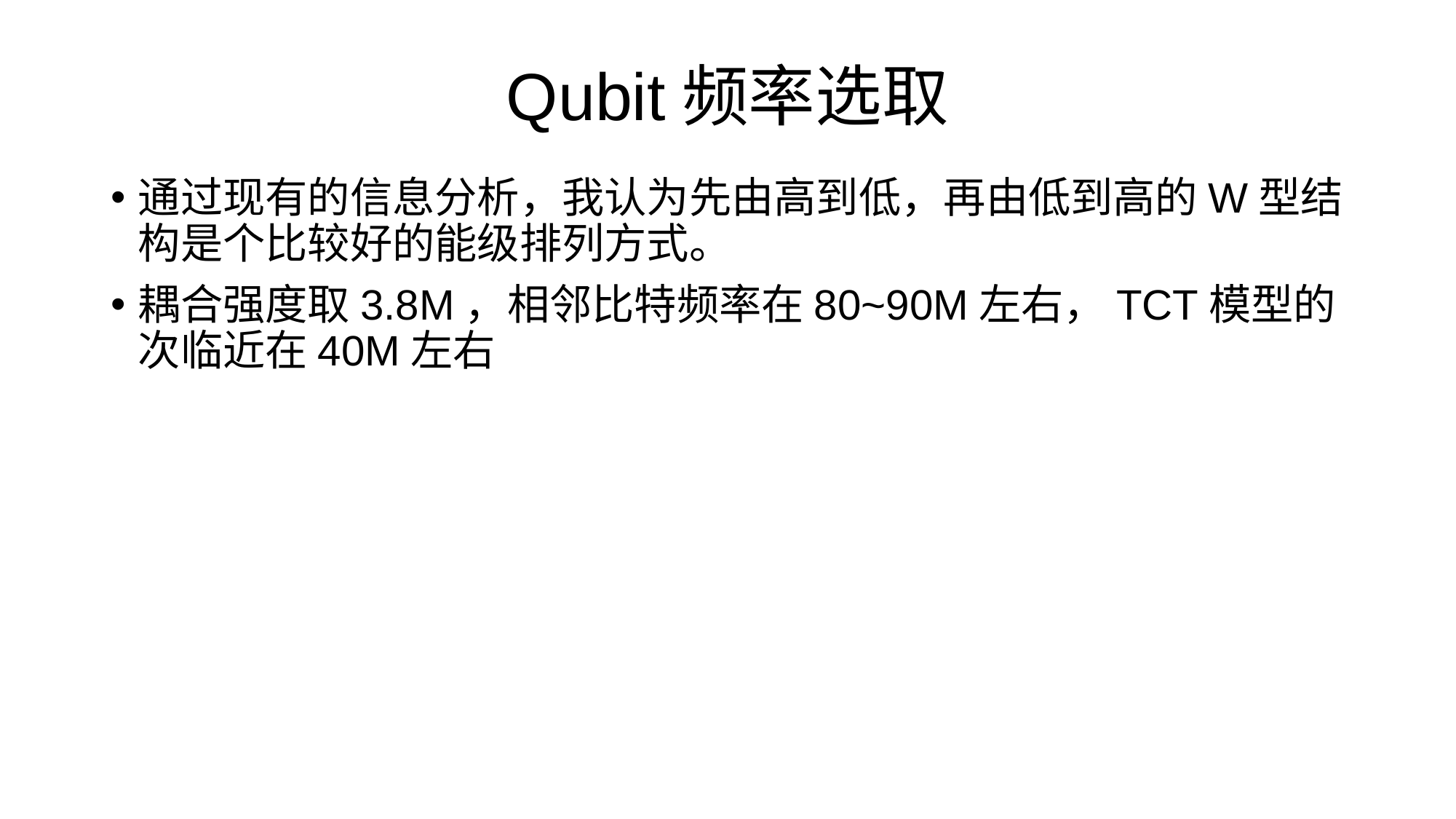

# Qubit频率选取
通过现有的信息分析，我认为先由高到低，再由低到高的W型结构是个比较好的能级排列方式。
耦合强度取3.8M，相邻比特频率在80~90M左右，TCT模型的次临近在40M左右